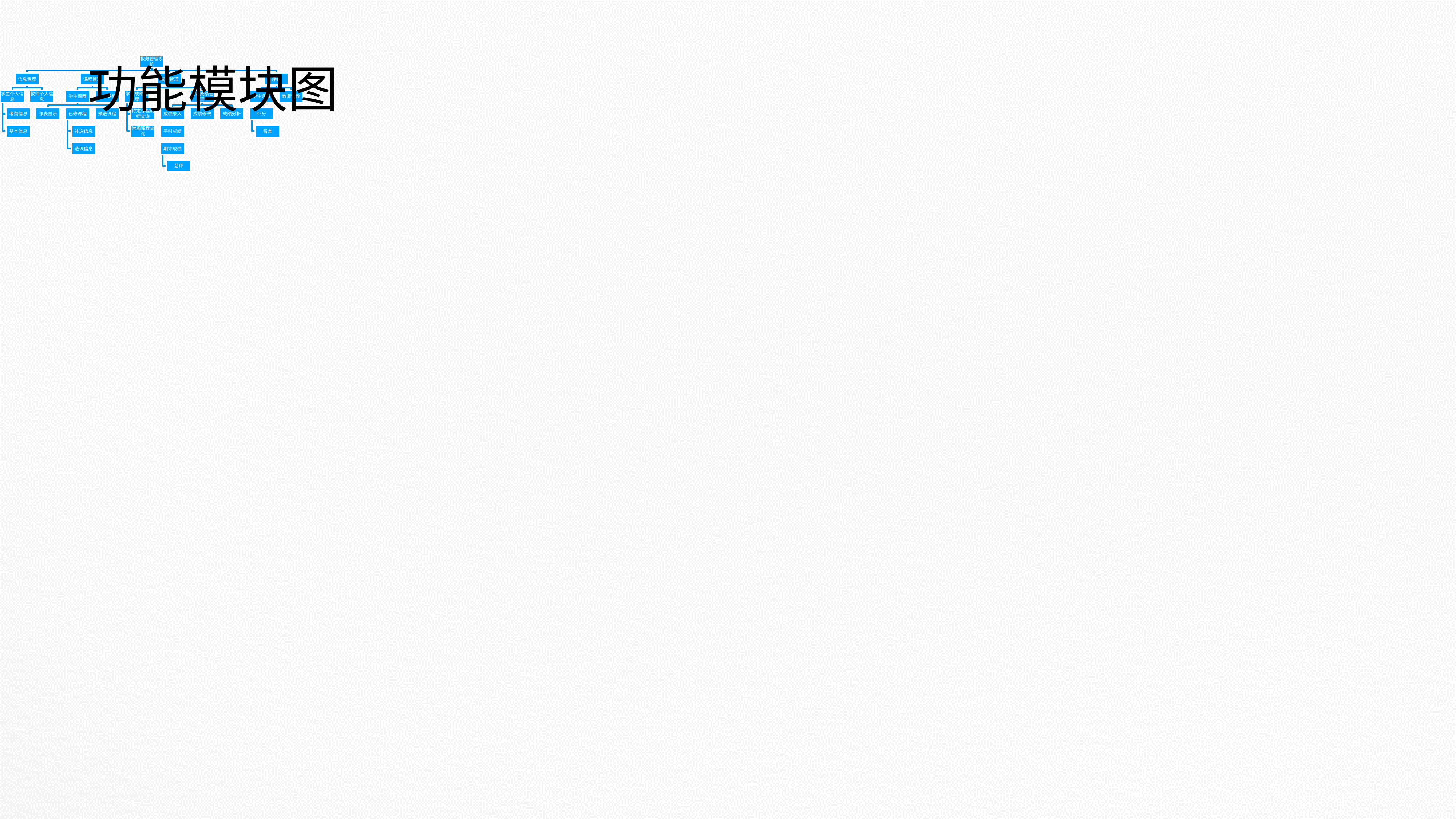

功能模块图
教务管理系统
信息管理
学生个人信息
考勤信息
基本信息
教师个人信息
课程管理
学生课程
课表显示
已修课程
补选信息
选课信息
预选课程
教师课程
成绩管理
学生成绩管理
特定课程成绩查询
常规课程查询
教师成绩管理
成绩录入
平时成绩
期末成绩
总评
成绩修改
成绩分析
评教
学生评教
评分
留言
教师评教